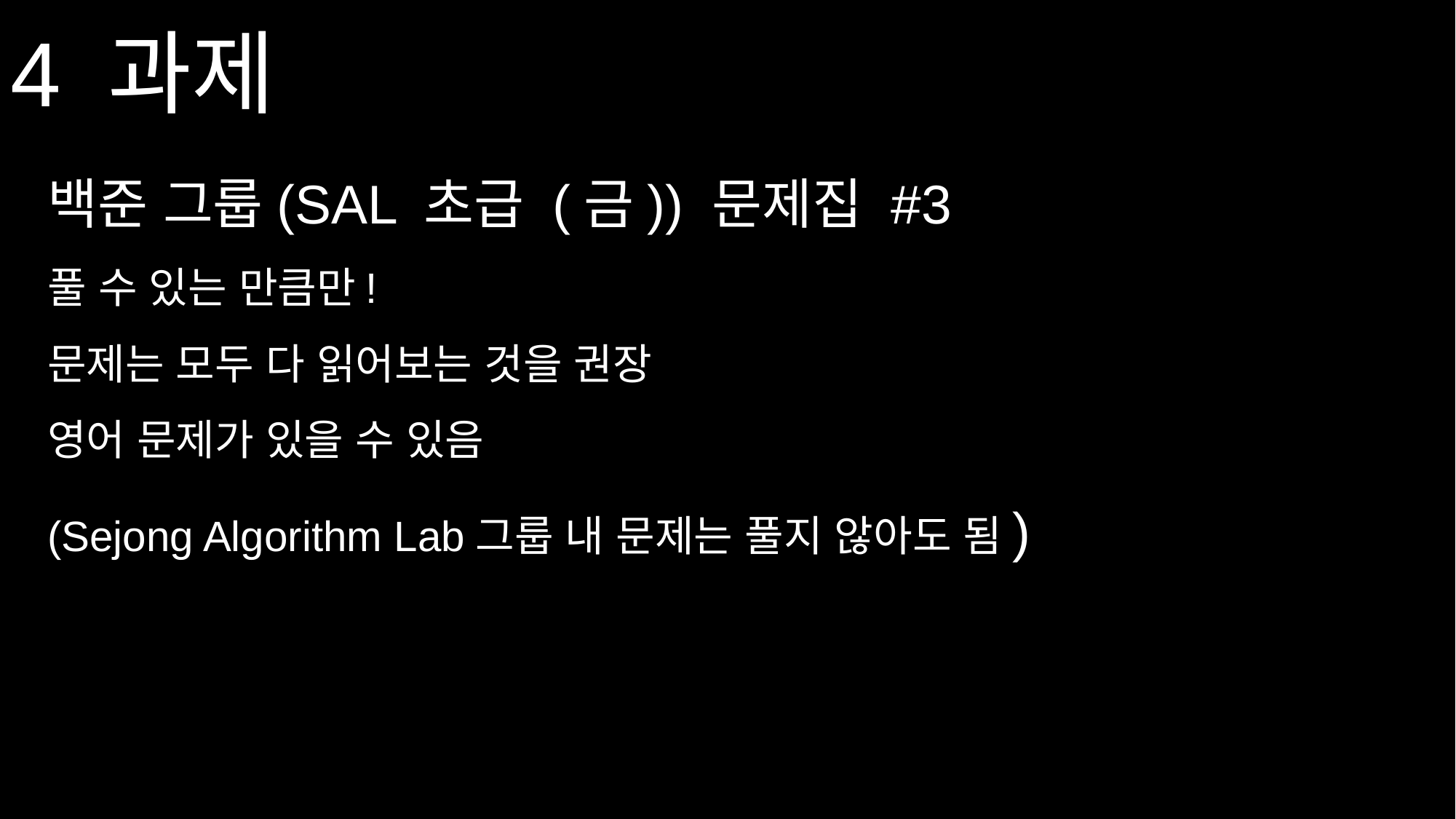

4 과제
백준 그룹(SAL 초급 (금)) 문제집 #3
풀 수 있는 만큼만!
문제는 모두 다 읽어보는 것을 권장
영어 문제가 있을 수 있음
(Sejong Algorithm Lab그룹 내 문제는 풀지 않아도 됨)